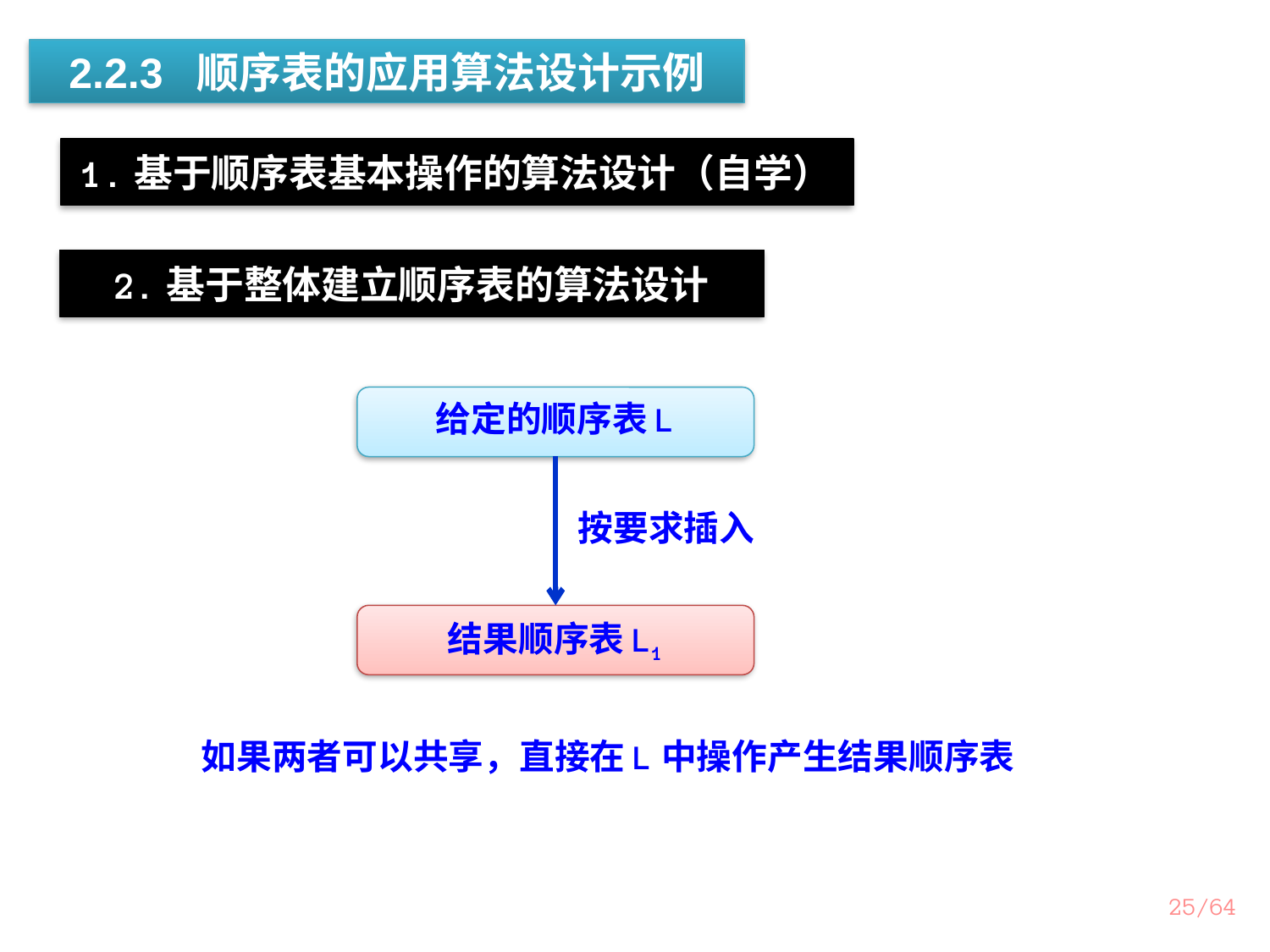

2.2.3  顺序表的应用算法设计示例
1.基于顺序表基本操作的算法设计（自学）
2.基于整体建立顺序表的算法设计
给定的顺序表L
按要求插入
结果顺序表L1
如果两者可以共享，直接在L中操作产生结果顺序表
25/64